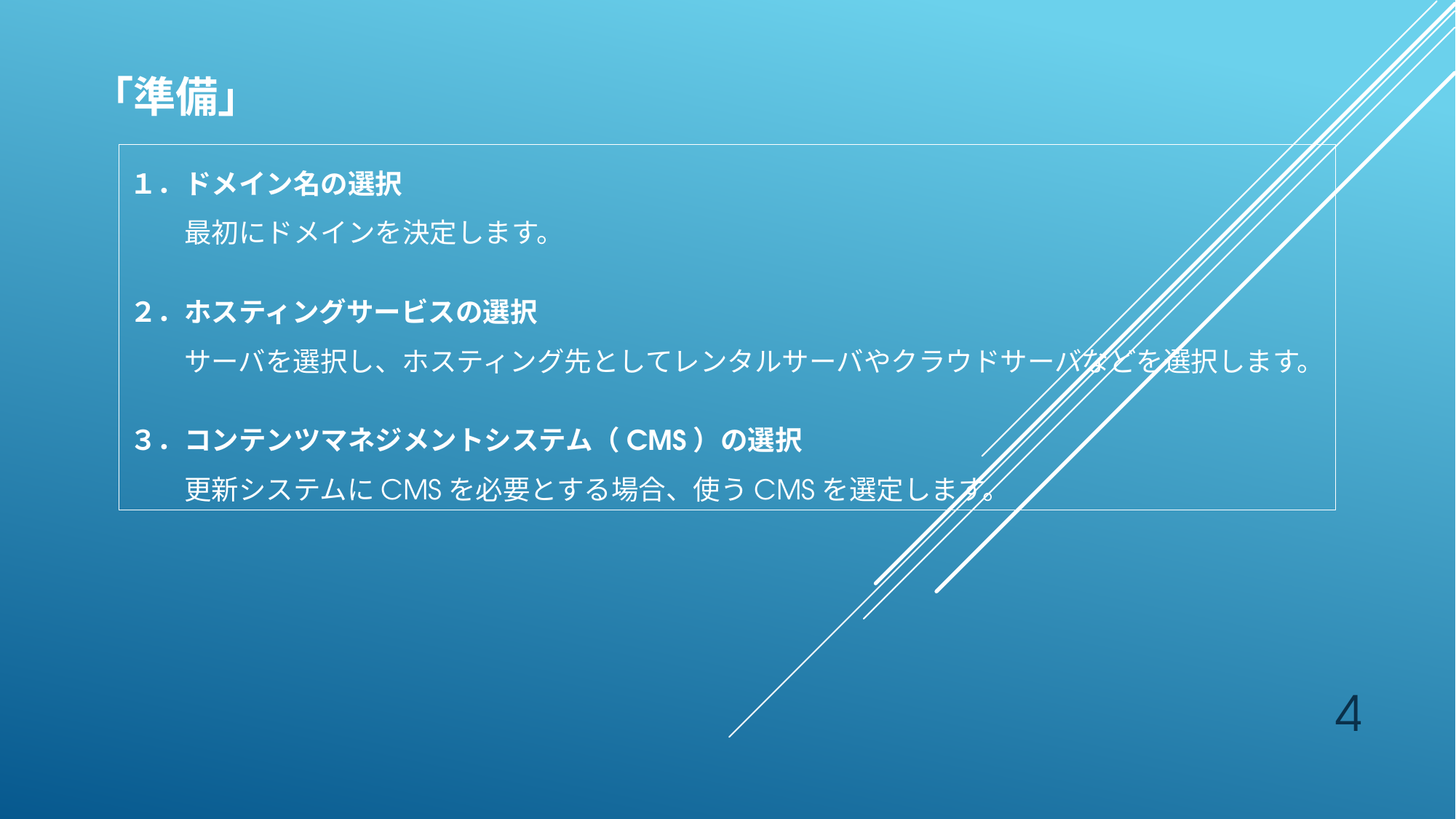

「準備」
１．ドメイン名の選択
　　最初にドメインを決定します。

２．ホスティングサービスの選択
　　サーバを選択し、ホスティング先としてレンタルサーバやクラウドサーバなどを選択します。

３．コンテンツマネジメントシステム（CMS）の選択
　　更新システムにCMSを必要とする場合、使うCMSを選定します。
4